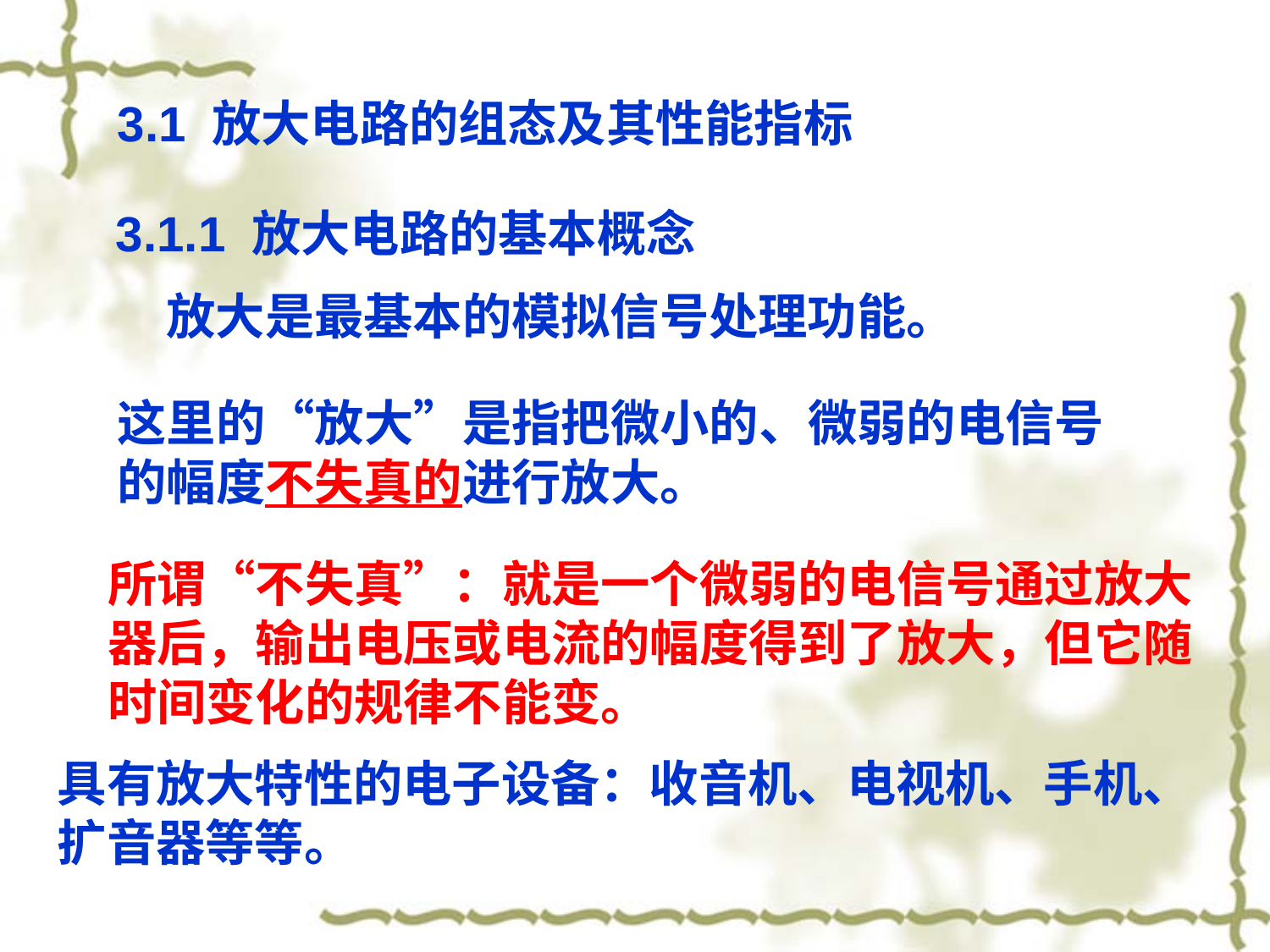

3.1 放大电路的组态及其性能指标
3.1.1 放大电路的基本概念
放大是最基本的模拟信号处理功能。
这里的“放大”是指把微小的、微弱的电信号的幅度不失真的进行放大。
所谓“不失真”：就是一个微弱的电信号通过放大器后，输出电压或电流的幅度得到了放大，但它随时间变化的规律不能变。
具有放大特性的电子设备：收音机、电视机、手机、扩音器等等。
3